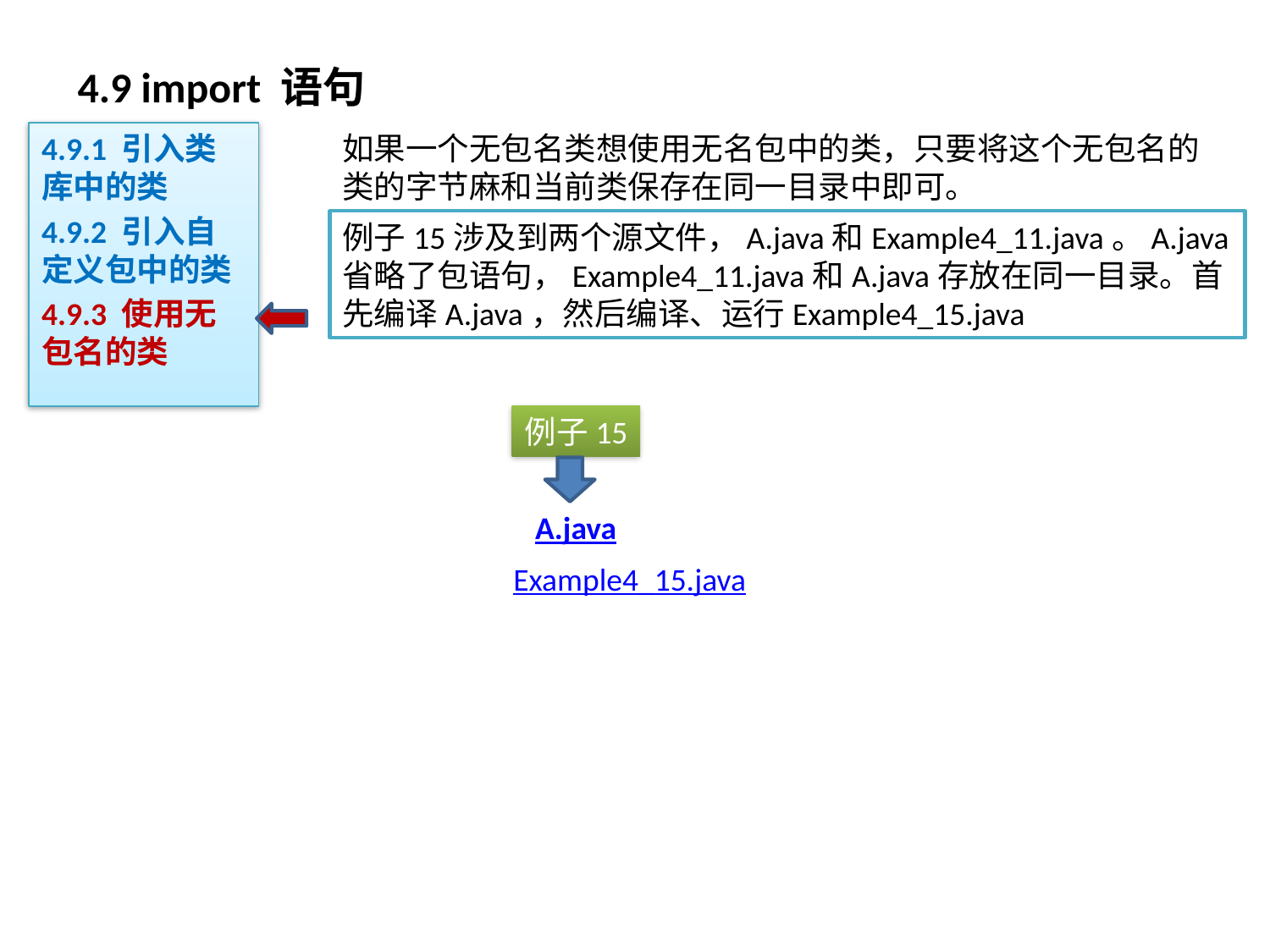

# 4.9 import 语句
4.9.1 引入类库中的类
4.9.2 引入自定义包中的类
4.9.3 使用无包名的类
如果一个无包名类想使用无名包中的类，只要将这个无包名的类的字节麻和当前类保存在同一目录中即可。
例子15涉及到两个源文件，A.java和Example4_11.java。A.java省略了包语句，Example4_11.java和A.java存放在同一目录。首先编译A.java，然后编译、运行Example4_15.java

例子15

A.java
Example4_15.java